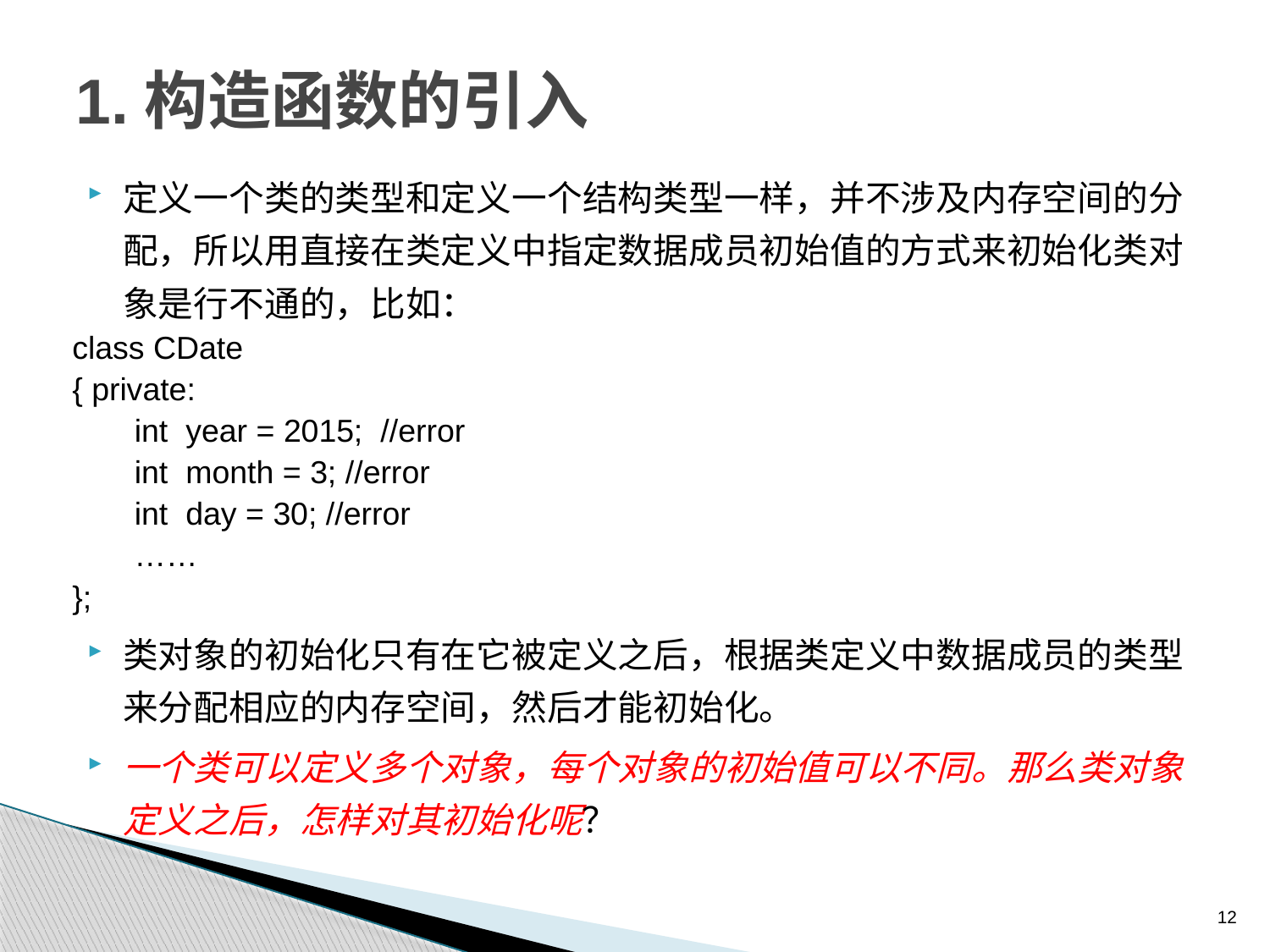

# 1.构造函数的引入
定义一个类的类型和定义一个结构类型一样，并不涉及内存空间的分配，所以用直接在类定义中指定数据成员初始值的方式来初始化类对象是行不通的，比如：
class CDate
{ private:
       int  year = 2015;  //error
       int  month = 3; //error
       int  day = 30; //error
       ……
};
类对象的初始化只有在它被定义之后，根据类定义中数据成员的类型来分配相应的内存空间，然后才能初始化。
一个类可以定义多个对象，每个对象的初始值可以不同。那么类对象定义之后，怎样对其初始化呢？

12